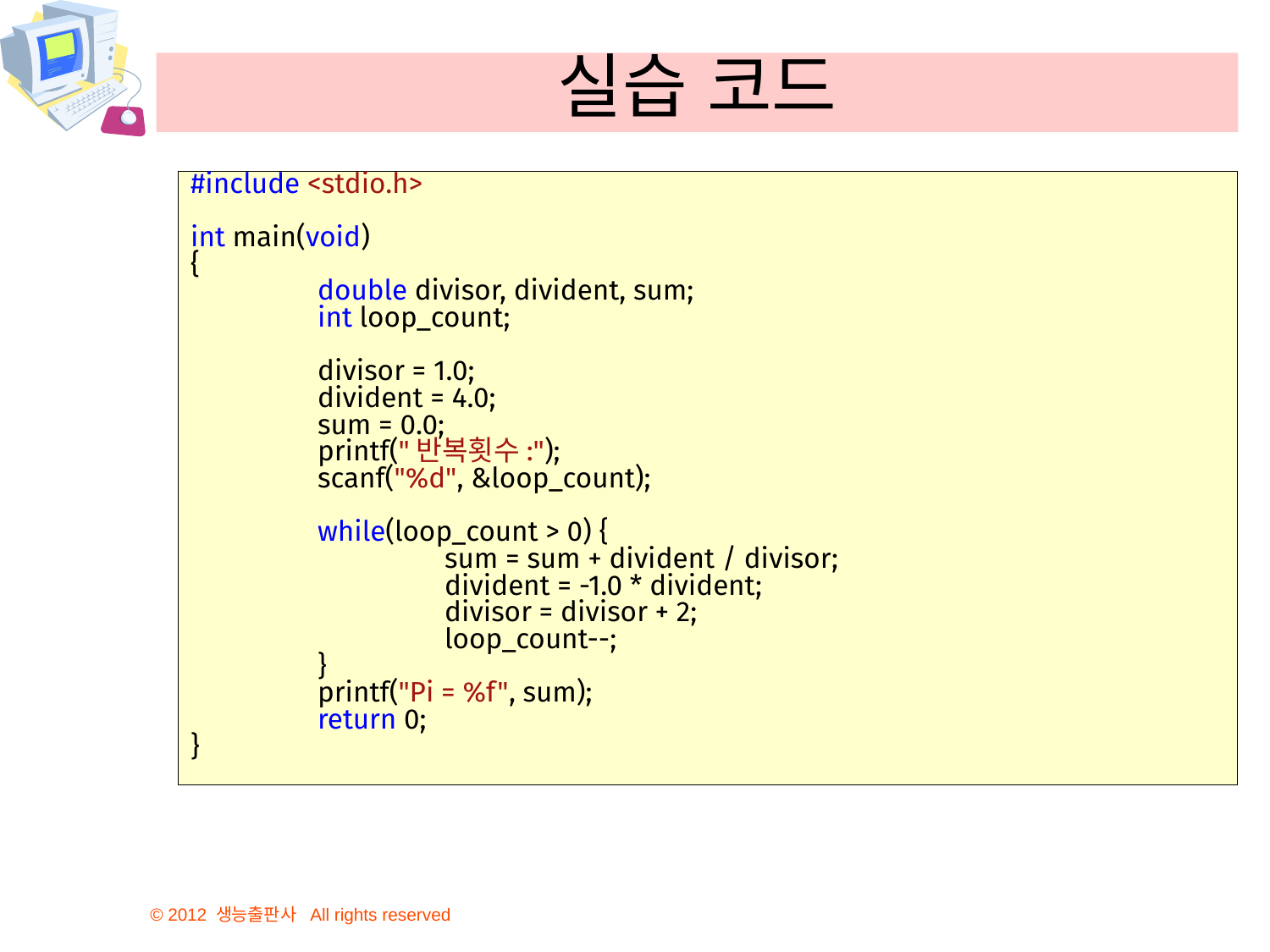

# 실습 코드
#include <stdio.h>

int main(void)
{
	double divisor, divident, sum;
	int loop_count;

	divisor = 1.0;
	divident = 4.0;
	sum = 0.0;
	printf("반복횟수:");
	scanf("%d", &loop_count);

	while(loop_count > 0) {
		sum = sum + divident / divisor;
		divident = -1.0 * divident;
		divisor = divisor + 2;
		loop_count--;
	}
	printf("Pi = %f", sum);
	return 0;
}